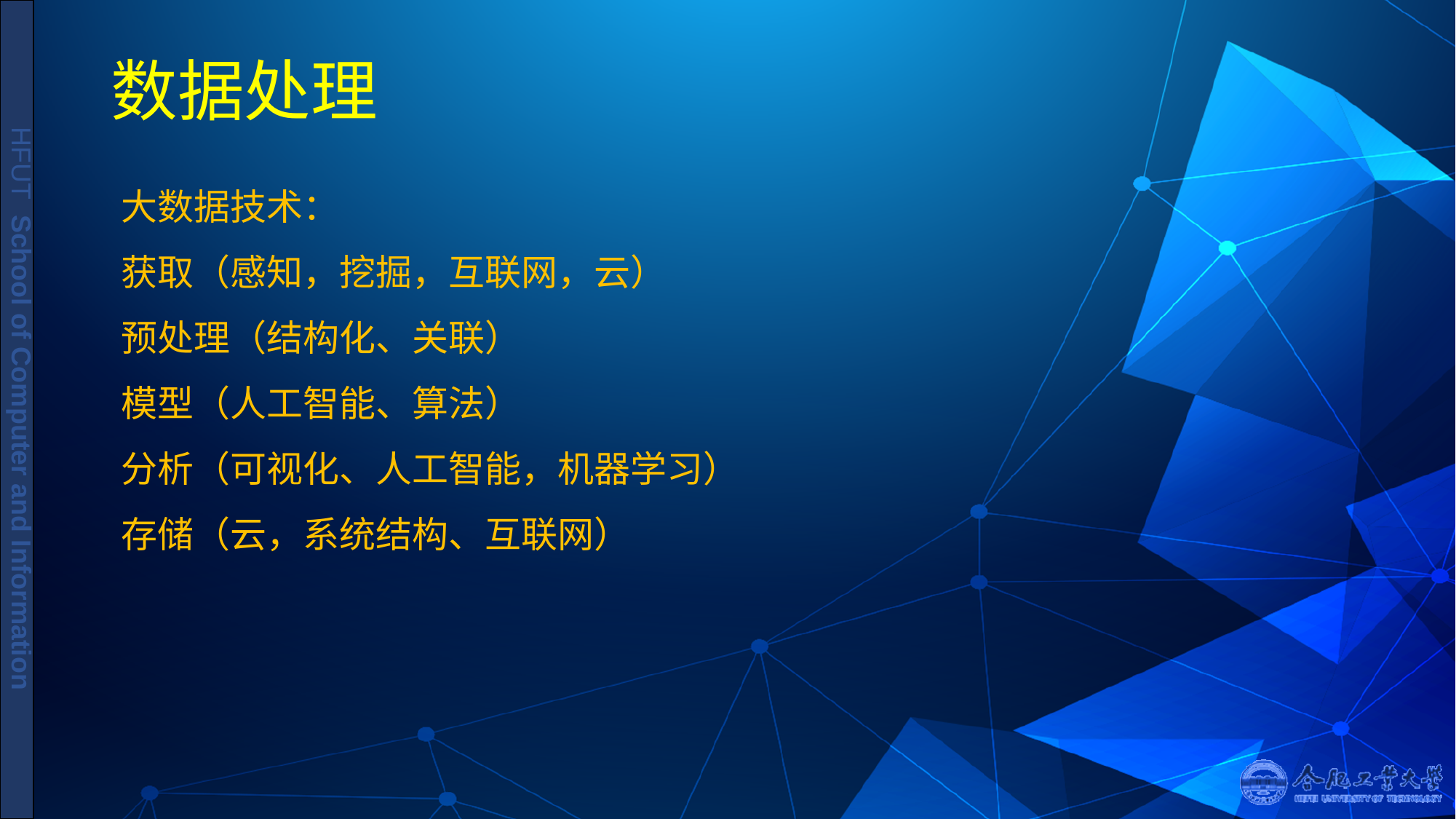

# 数据处理
大数据技术：
获取（感知，挖掘，互联网，云）
预处理（结构化、关联）
模型（人工智能、算法）
分析（可视化、人工智能，机器学习）
存储（云，系统结构、互联网）